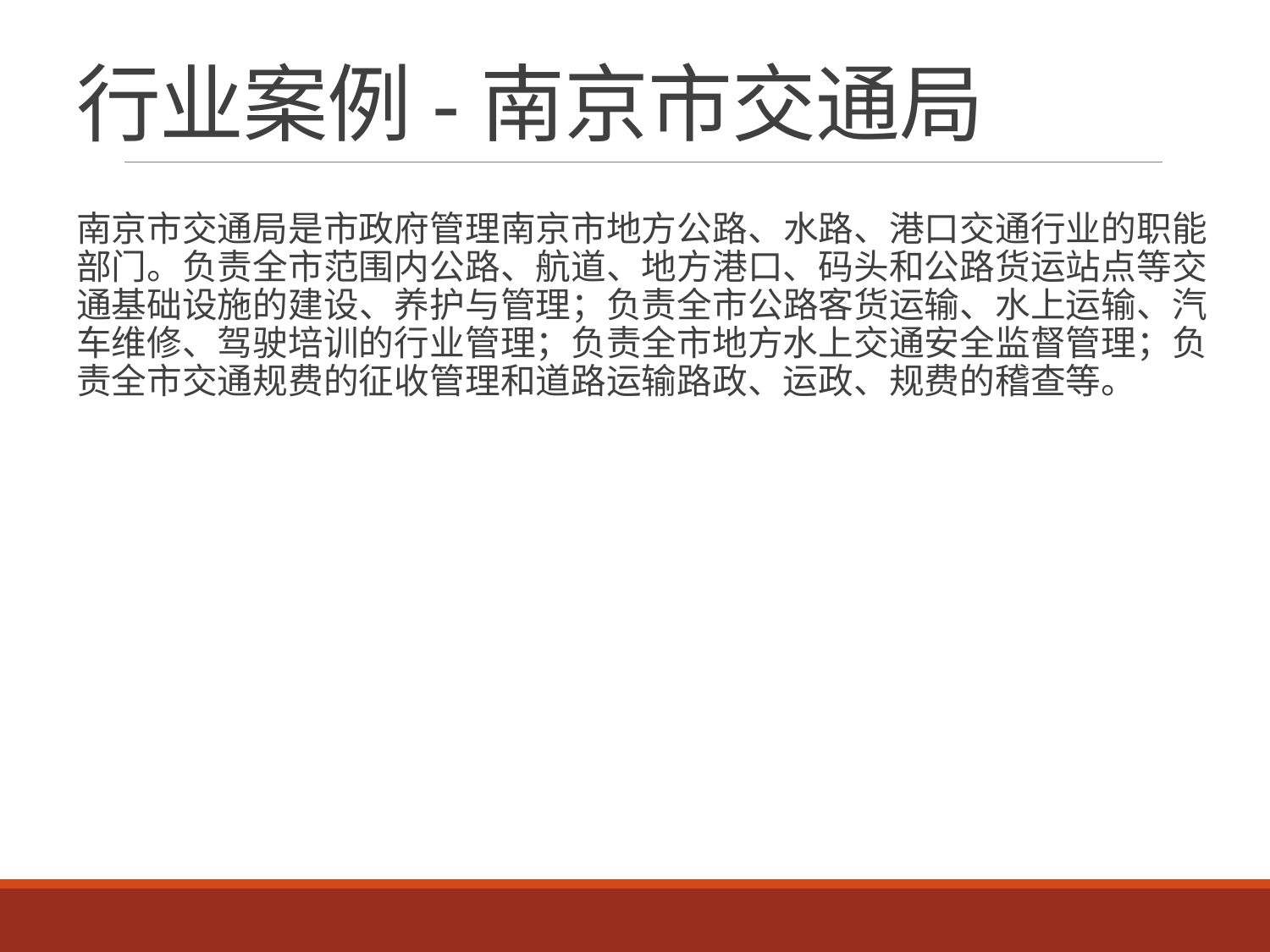

# 行业案例-南京市交通局
南京市交通局是市政府管理南京市地方公路、水路、港口交通行业的职能部门。负责全市范围内公路、航道、地方港口、码头和公路货运站点等交通基础设施的建设、养护与管理；负责全市公路客货运输、水上运输、汽车维修、驾驶培训的行业管理；负责全市地方水上交通安全监督管理；负责全市交通规费的征收管理和道路运输路政、运政、规费的稽查等。